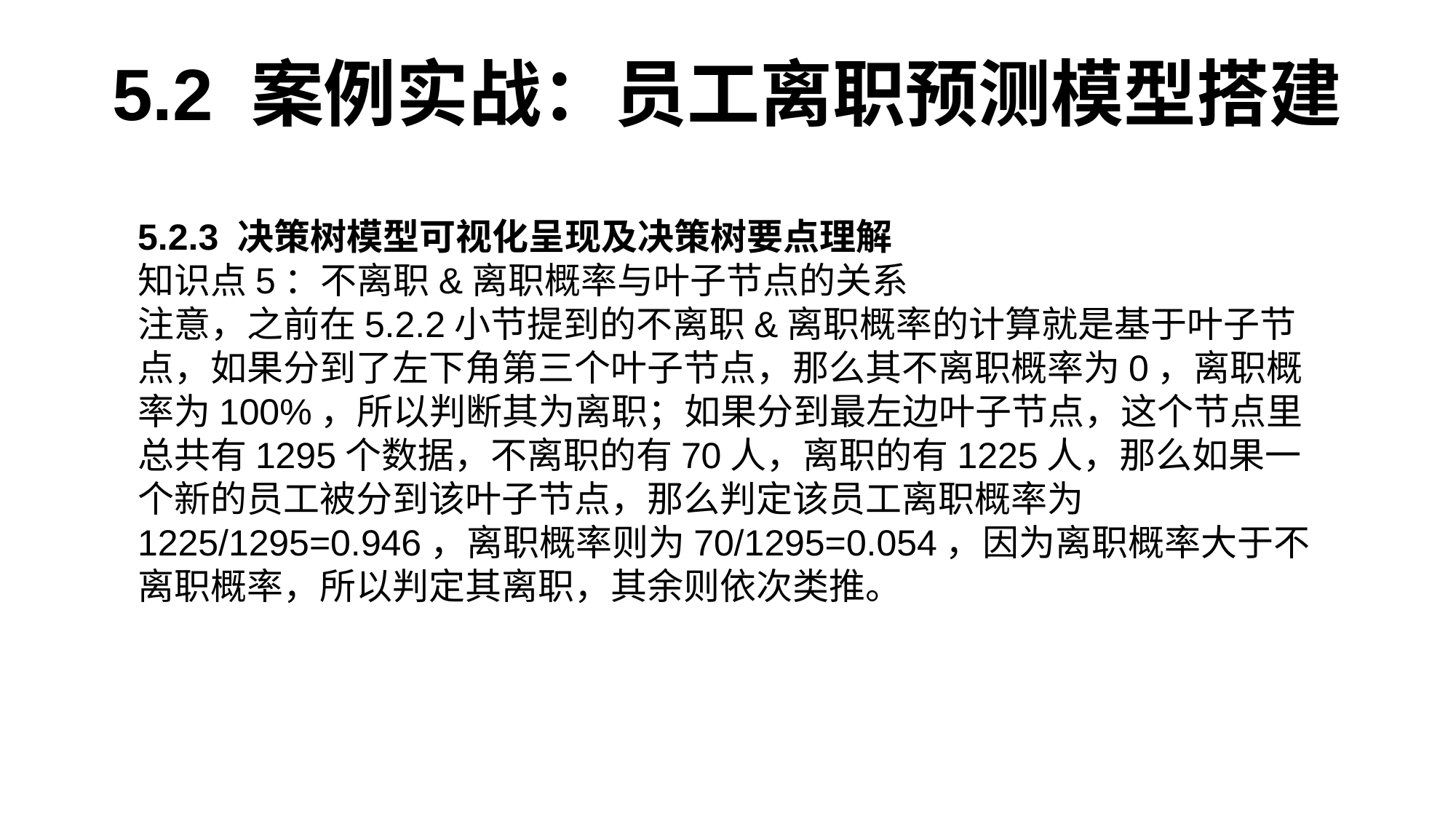

5.2 案例实战：员工离职预测模型搭建
5.2.3 决策树模型可视化呈现及决策树要点理解
知识点5：不离职&离职概率与叶子节点的关系
注意，之前在5.2.2小节提到的不离职&离职概率的计算就是基于叶子节点，如果分到了左下角第三个叶子节点，那么其不离职概率为0，离职概率为100%，所以判断其为离职；如果分到最左边叶子节点，这个节点里总共有1295个数据，不离职的有70人，离职的有1225人，那么如果一个新的员工被分到该叶子节点，那么判定该员工离职概率为1225/1295=0.946，离职概率则为70/1295=0.054，因为离职概率大于不离职概率，所以判定其离职，其余则依次类推。